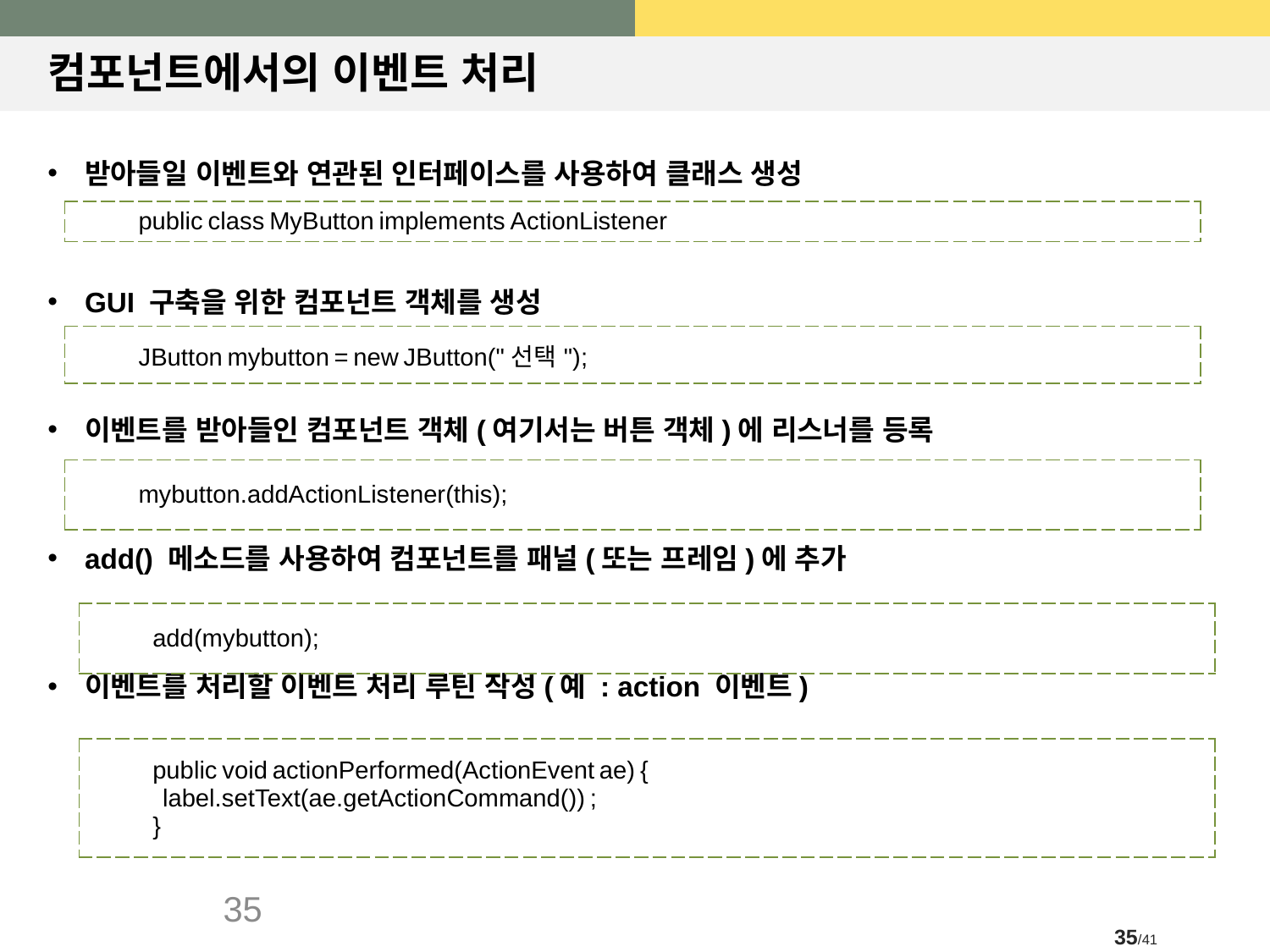

# 컴포넌트에서의 이벤트 처리
받아들일 이벤트와 연관된 인터페이스를 사용하여 클래스 생성

GUI 구축을 위한 컴포넌트 객체를 생성 

이벤트를 받아들인 컴포넌트 객체(여기서는 버튼 객체)에 리스너를 등록 

add() 메소드를 사용하여 컴포넌트를 패널(또는 프레임)에 추가 

이벤트를 처리할 이벤트 처리 루틴 작성(예 : action 이벤트)

| public class MyButton implements ActionListener |
| --- |
| JButton mybutton = new JButton("선택"); |
| --- |
| mybutton.addActionListener(this); |
| --- |
| add(mybutton); |
| --- |
| public void actionPerformed(ActionEvent ae) {   label.setText(ae.getActionCommand()) ; } |
| --- |
35